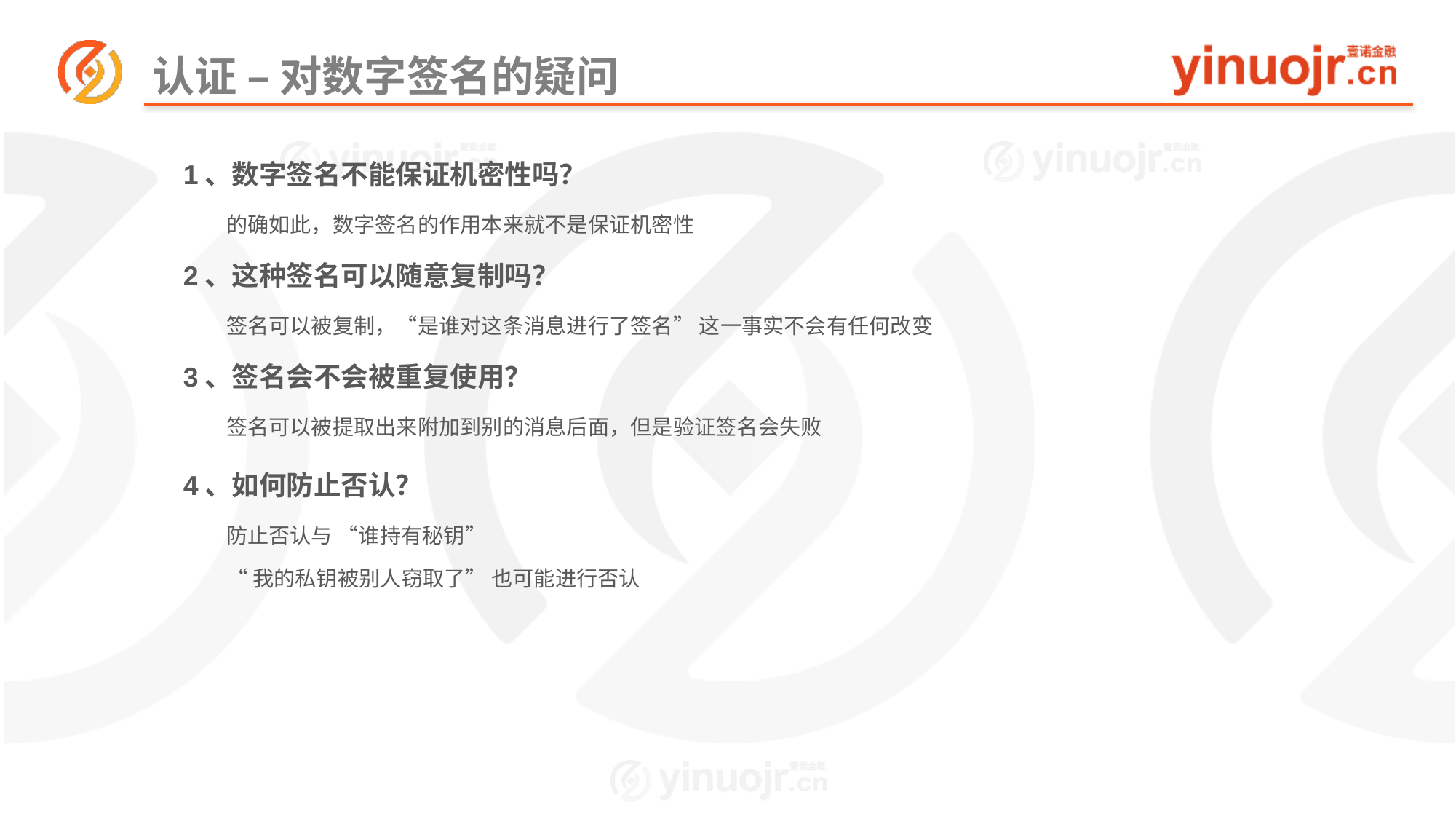

# 认证 – 对数字签名的疑问
1、数字签名不能保证机密性吗？
的确如此，数字签名的作用本来就不是保证机密性
2、这种签名可以随意复制吗？
签名可以被复制，“是谁对这条消息进行了签名” 这一事实不会有任何改变
3、签名会不会被重复使用？
签名可以被提取出来附加到别的消息后面，但是验证签名会失败
4、如何防止否认？
防止否认与 “谁持有秘钥”
“我的私钥被别人窃取了” 也可能进行否认